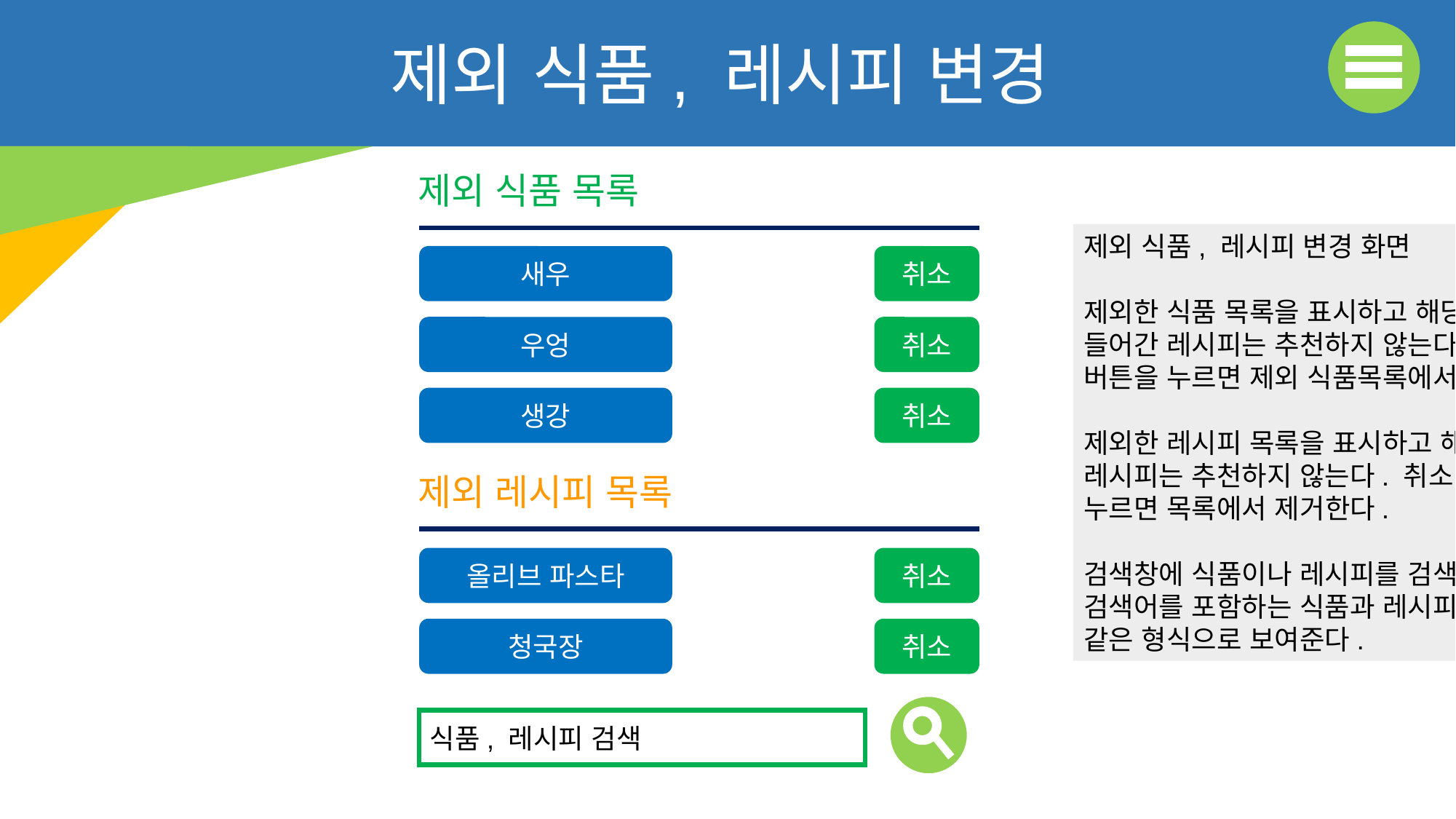

제외 식품, 레시피 변경

제외 식품 목록
제외 식품, 레시피 변경 화면

제외한 식품 목록을 표시하고 해당 음식이 들어간 레시피는 추천하지 않는다. 취소 버튼을 누르면 제외 식품목록에서 제거한다.

제외한 레시피 목록을 표시하고 해당 레시피는 추천하지 않는다. 취소 버튼을 누르면 목록에서 제거한다.

검색창에 식품이나 레시피를 검색하면 검색어를 포함하는 식품과 레시피를 옆과 같은 형식으로 보여준다.
새우
취소
우엉
취소
생강
취소
제외 레시피 목록
올리브 파스타
취소
청국장
취소

식품, 레시피 검색